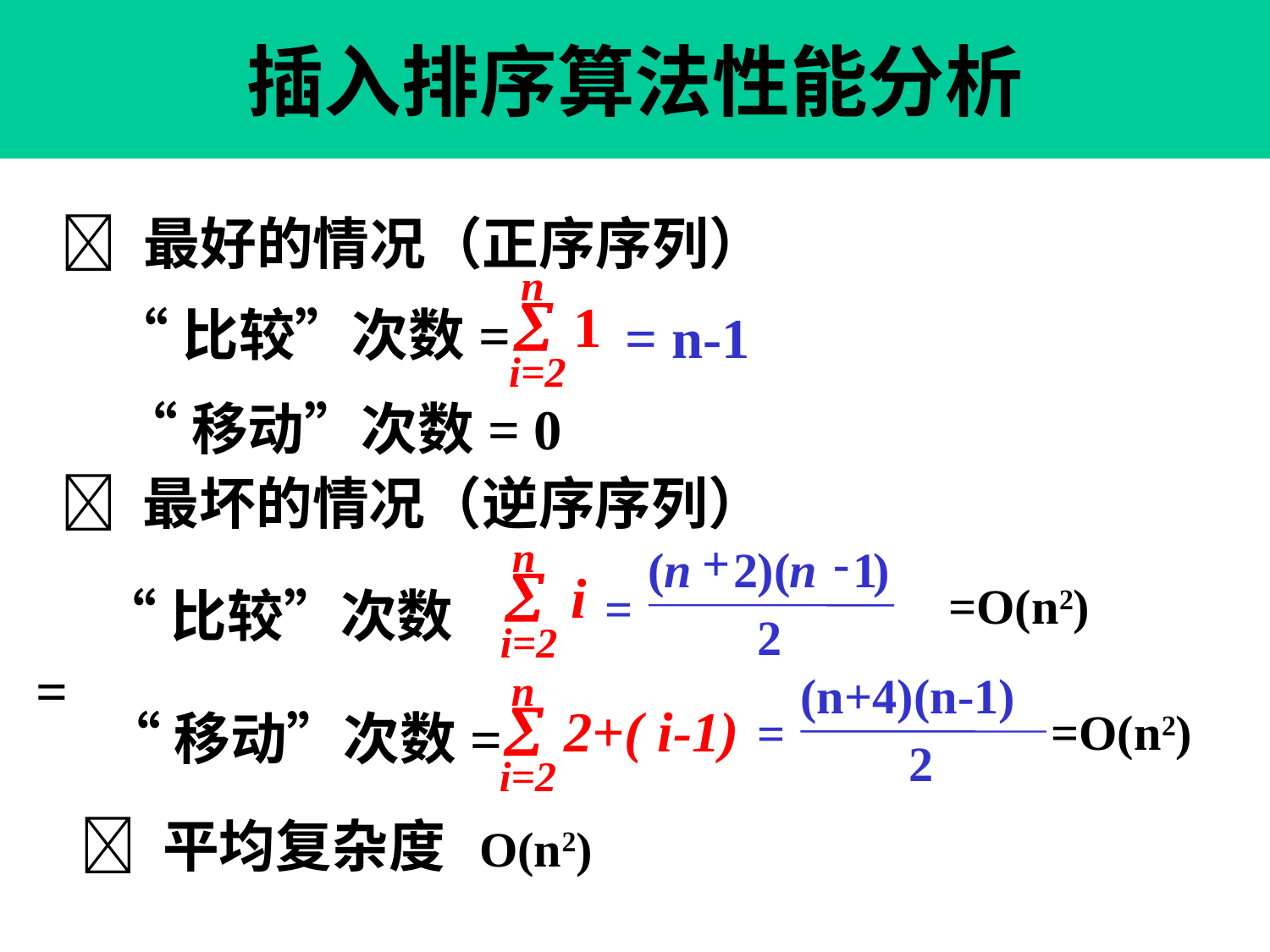

第 36 页
# 插入排序算法性能分析
• 最好的情况（正序序列）
    “比较”次数=
n
∑
1
i=2
= n-1
     “移动”次数= 0
• 最坏的情况（逆序序列）
n
∑
i
i=2
+
-
(
n
2
)(
n
1
)
=

2
     “比较”次数=
=O(n2)
n
∑
2+( i-1)
i=2
(n+4)(n-1)
=

2
     “移动”次数=
=O(n2)
• 平均复杂度  O(n2)